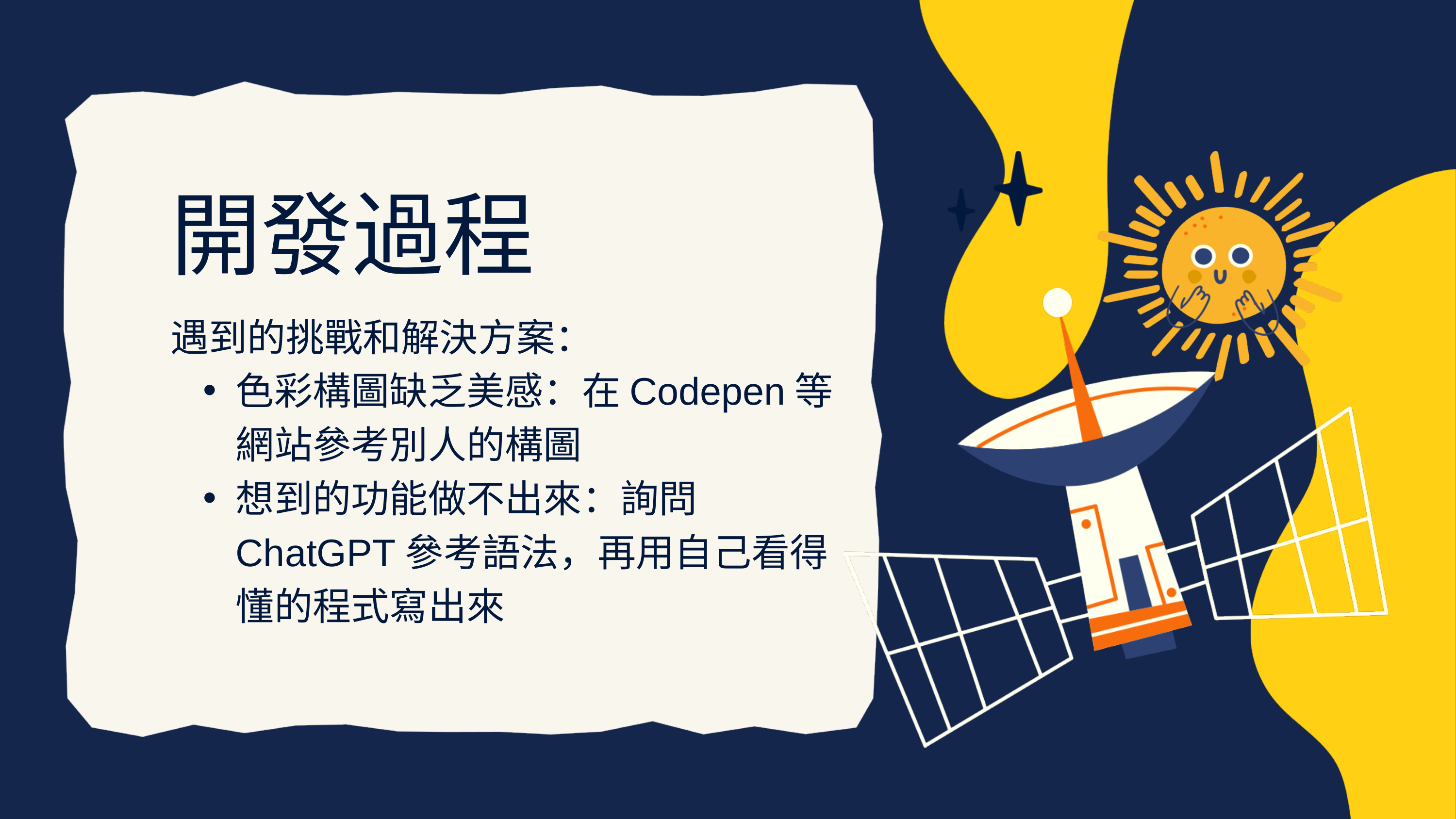

開發過程

遇到的挑戰和解決方案：
色彩構圖缺乏美感：在Codepen等網站參考別人的構圖
想到的功能做不出來：詢問ChatGPT參考語法，再用自己看得懂的程式寫出來